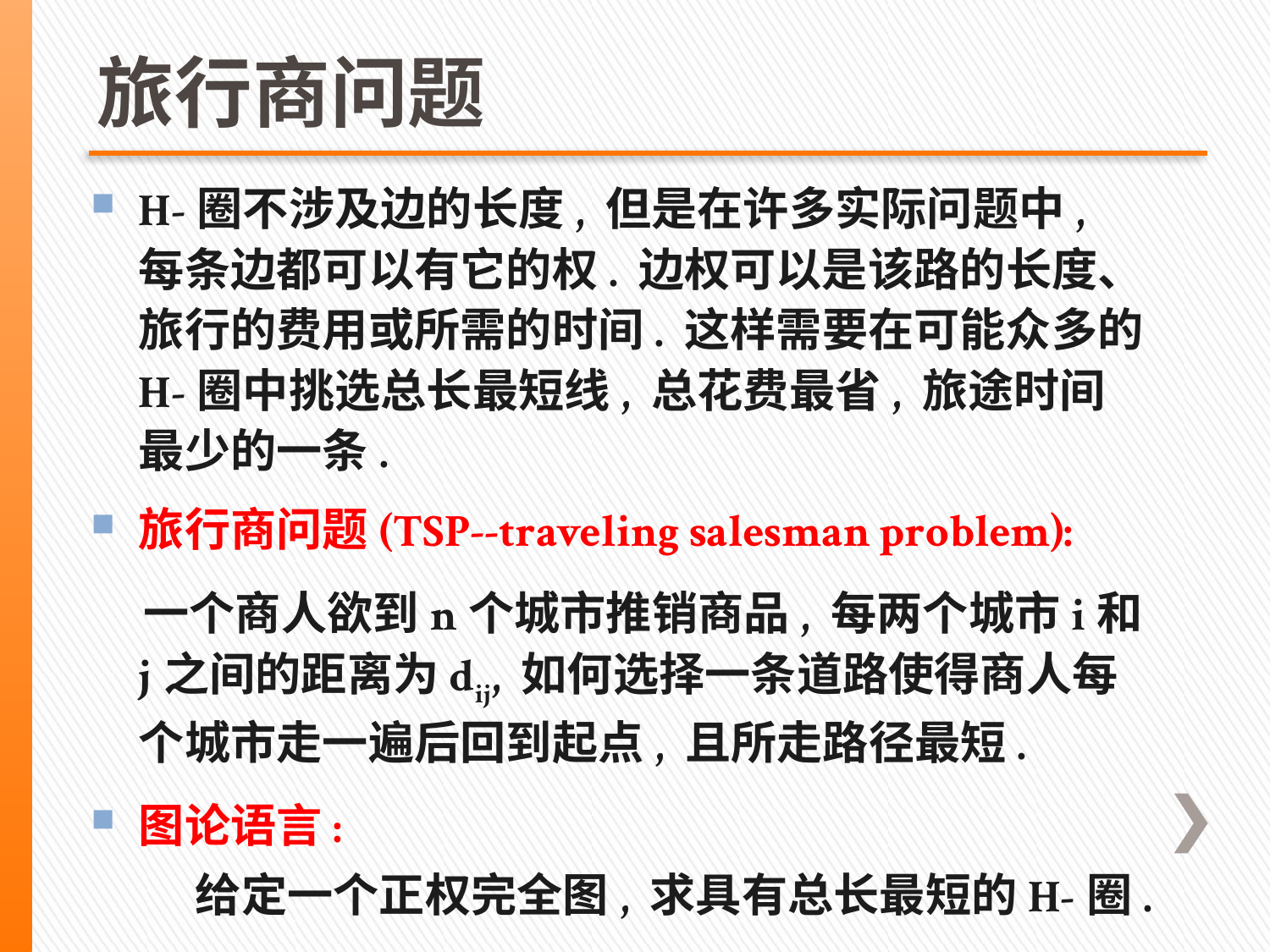

# 旅行商问题
H-圈不涉及边的长度, 但是在许多实际问题中, 每条边都可以有它的权. 边权可以是该路的长度、旅行的费用或所需的时间. 这样需要在可能众多的H-圈中挑选总长最短线, 总花费最省, 旅途时间最少的一条.
旅行商问题(TSP--traveling salesman problem):
    一个商人欲到n个城市推销商品, 每两个城市i和j之间的距离为dij, 如何选择一条道路使得商人每个城市走一遍后回到起点, 且所走路径最短.
图论语言:
         给定一个正权完全图, 求具有总长最短的H-圈.